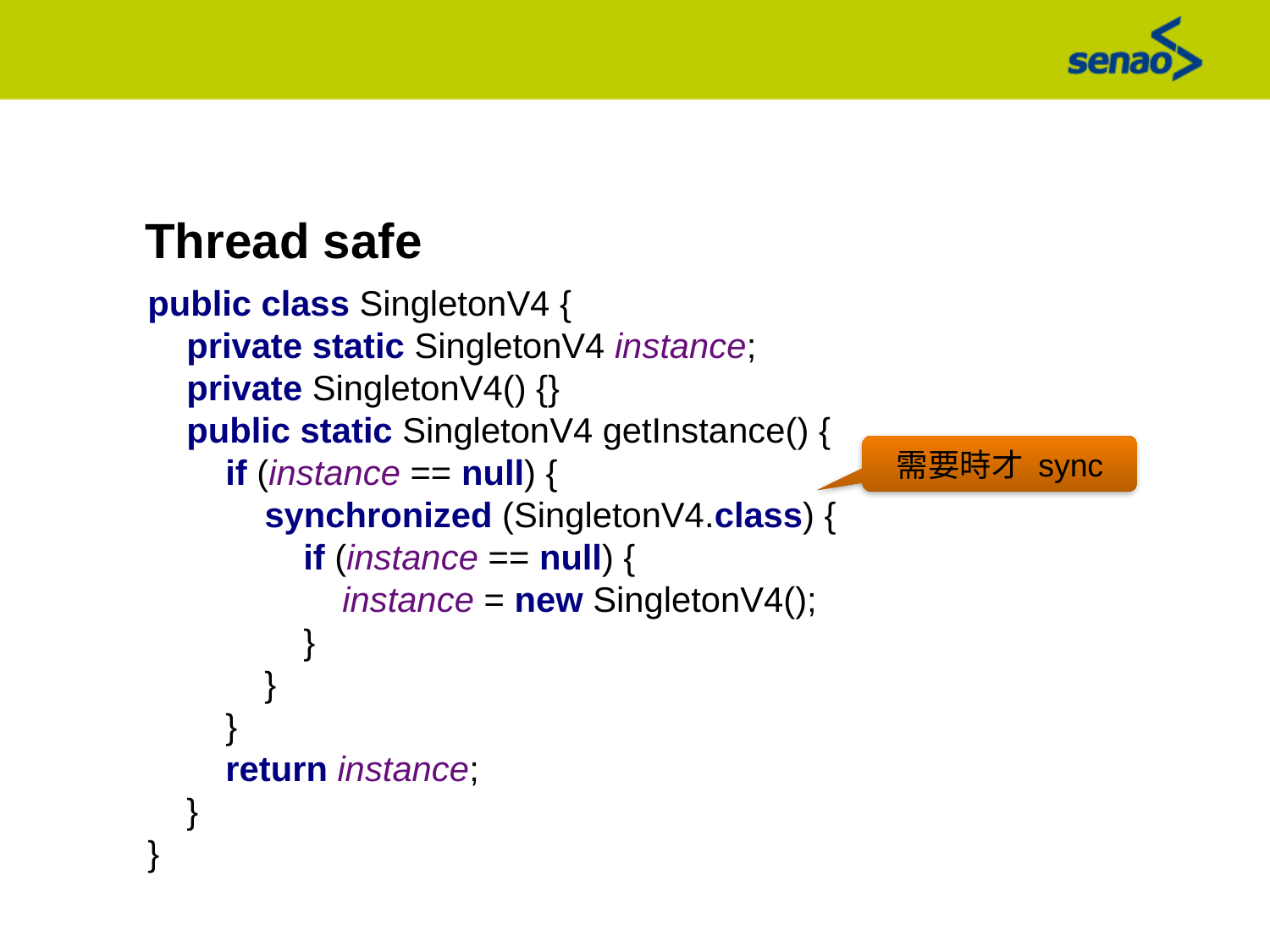

Thread safe

public class SingletonV4 {
    private static SingletonV4 instance;
    private SingletonV4() {}
    public static SingletonV4 getInstance() {
        if (instance == null) {
            synchronized (SingletonV4.class) {
                if (instance == null) {
                    instance = new SingletonV4();
                }
            }
        }
        return instance;
    }
}
需要時才 sync